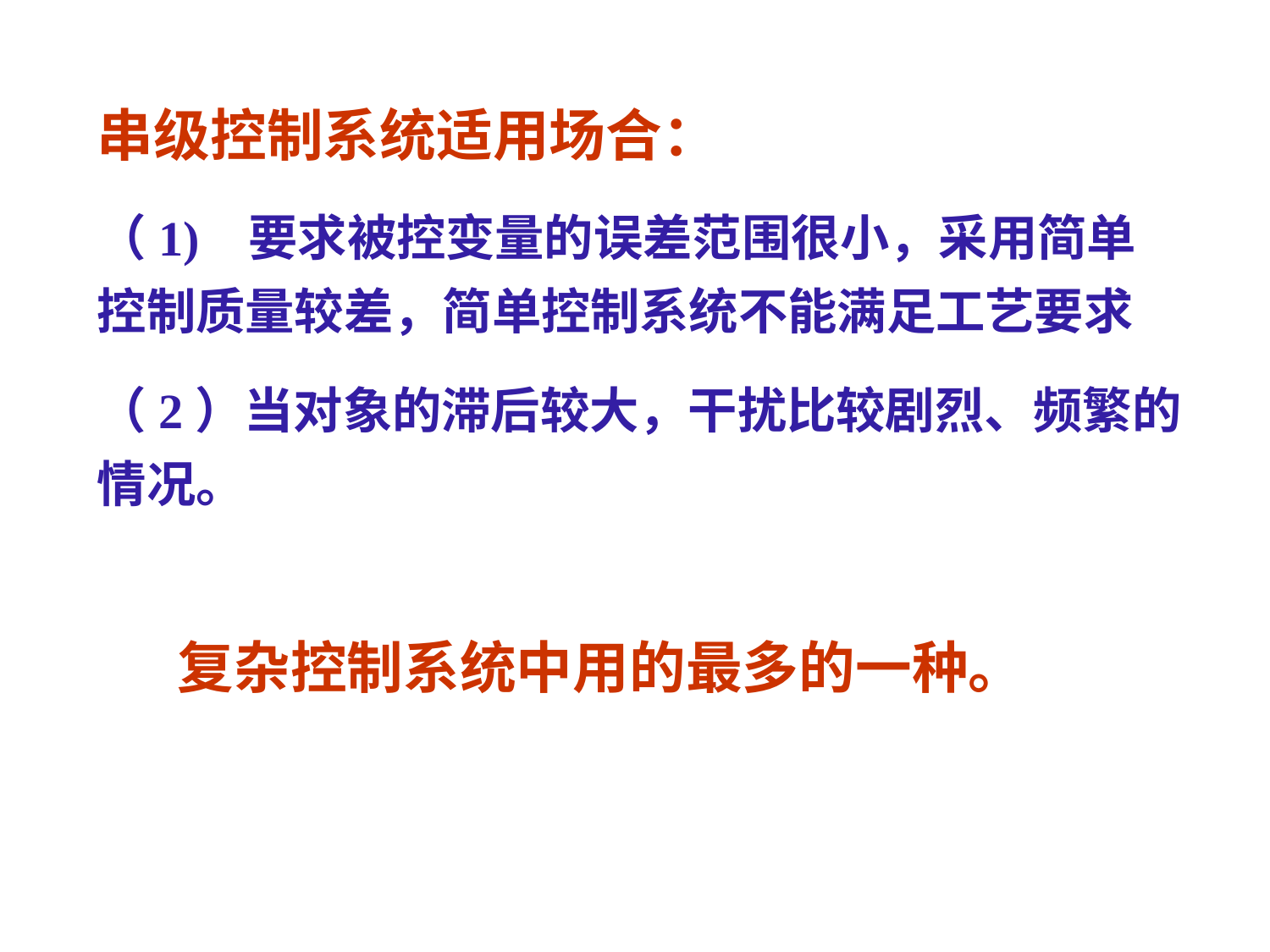

串级控制系统适用场合：
（1)   要求被控变量的误差范围很小，采用简单控制质量较差，简单控制系统不能满足工艺要求
（2）当对象的滞后较大，干扰比较剧烈、频繁的情况。
复杂控制系统中用的最多的一种。